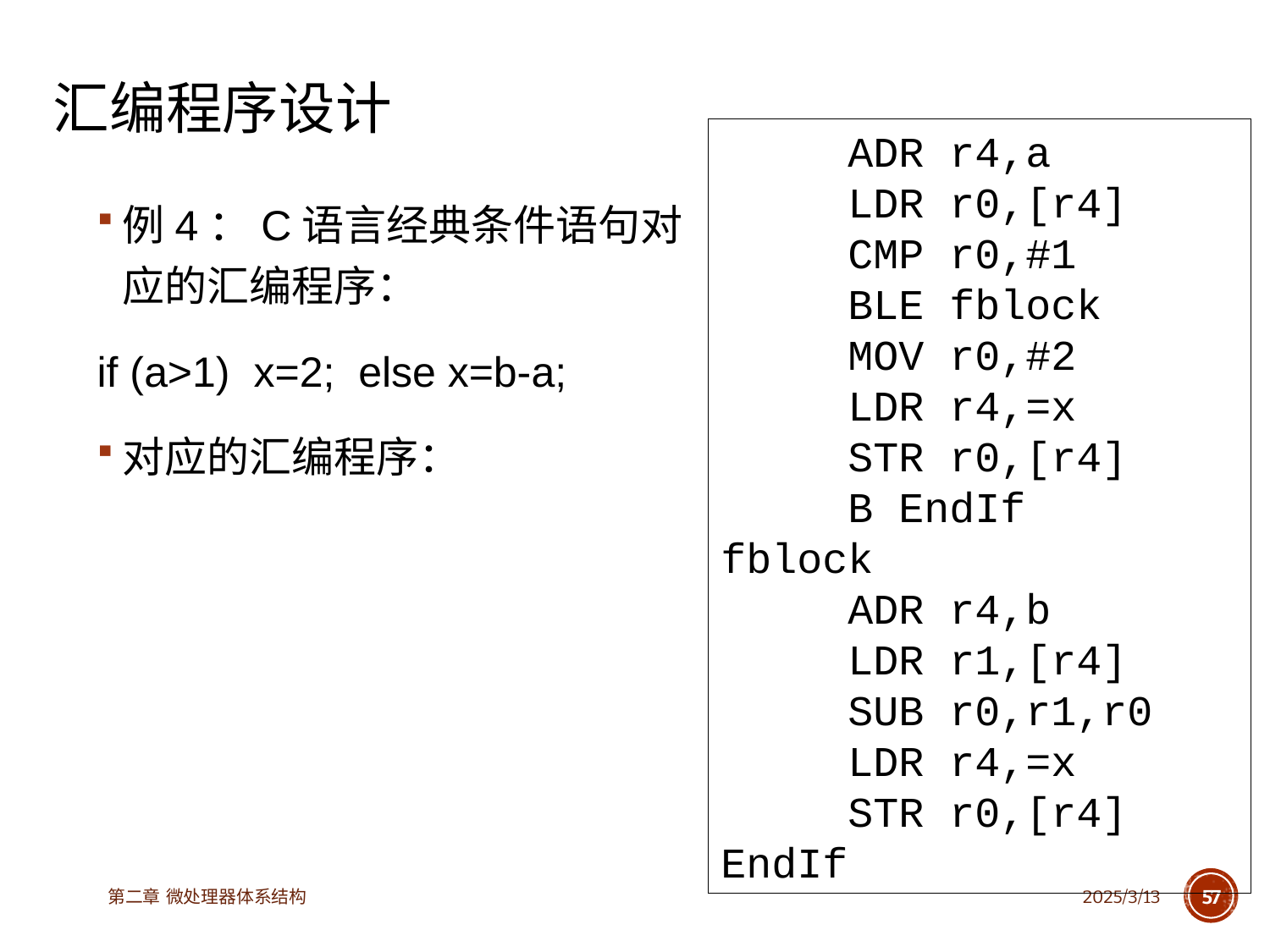

# 汇编程序设计
	ADR r4,a
	LDR r0,[r4]
	CMP r0,#1
	BLE fblock
	MOV r0,#2
	LDR r4,=x
	STR r0,[r4]
	B EndIf
fblock
	ADR r4,b
	LDR r1,[r4]
	SUB r0,r1,r0
	LDR r4,=x
	STR r0,[r4]
EndIf
例4：C语言经典条件语句对应的汇编程序：
if (a>1)  x=2;  else x=b-a;
对应的汇编程序：

第二章 微处理器体系结构
2025/3/13
57